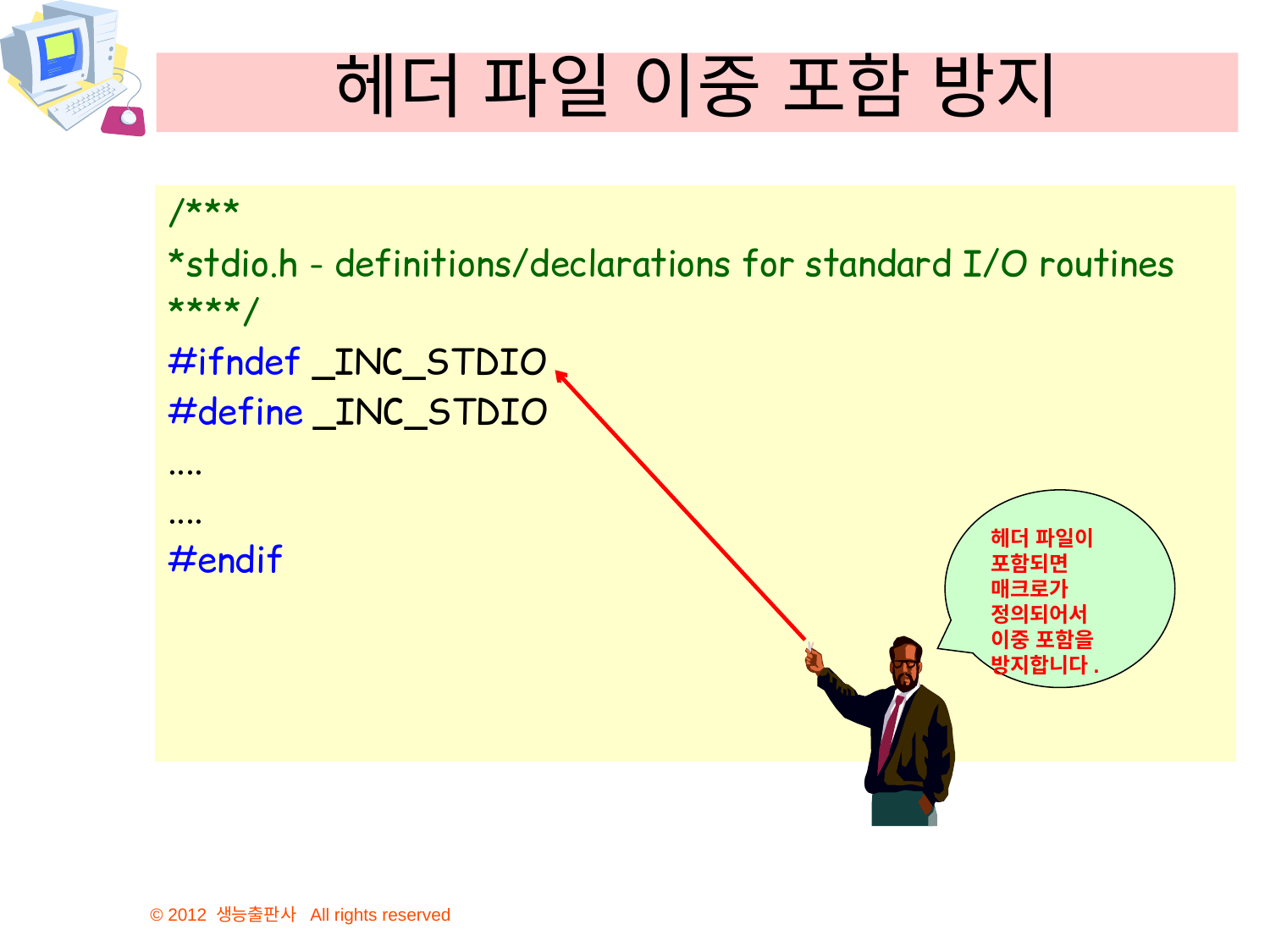

# 헤더 파일 이중 포함 방지
/***
*stdio.h - definitions/declarations for standard I/O routines
****/
#ifndef _INC_STDIO
#define _INC_STDIO
....
....
#endif

헤더 파일이 포함되면 매크로가 정의되어서 이중 포함을 방지합니다.